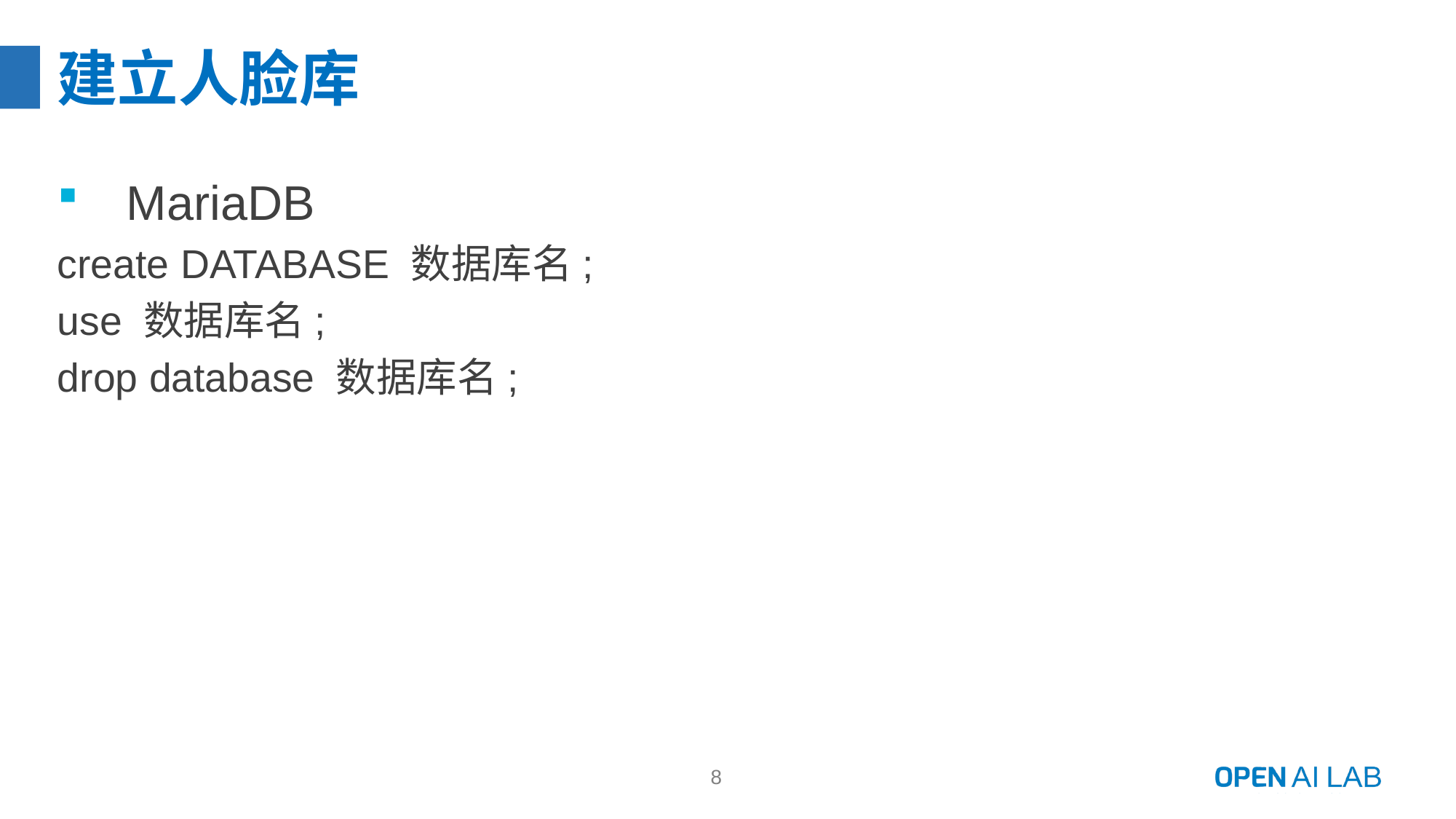

# 建立人脸库

  MariaDB
create DATABASE 数据库名;
use 数据库名;
drop database 数据库名;